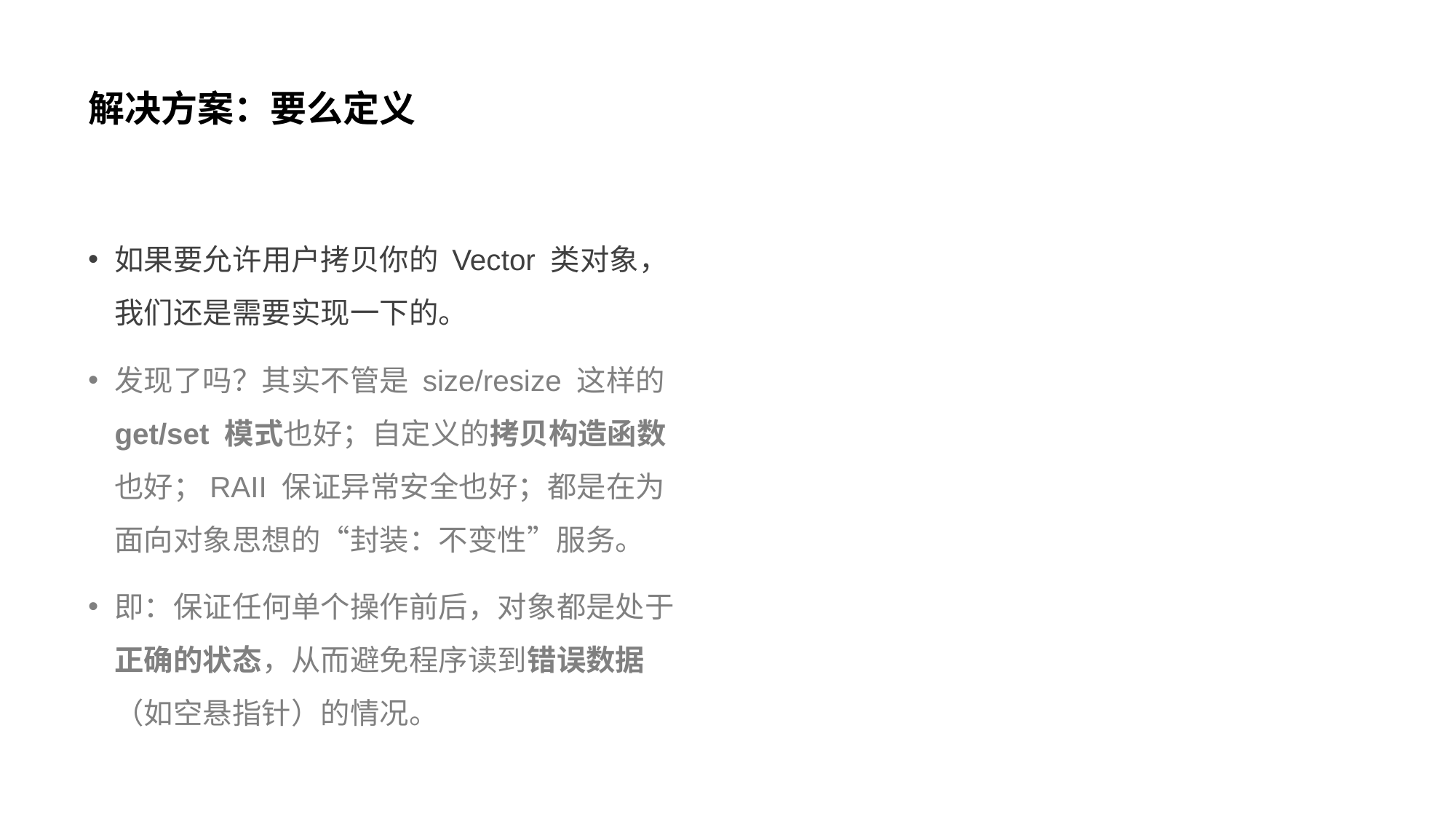

# 解决方案：要么定义
如果要允许用户拷贝你的 Vector 类对象，我们还是需要实现一下的。
发现了吗？其实不管是 size/resize 这样的 get/set 模式也好；自定义的拷贝构造函数也好；RAII 保证异常安全也好；都是在为面向对象思想的“封装：不变性”服务。
即：保证任何单个操作前后，对象都是处于正确的状态，从而避免程序读到错误数据（如空悬指针）的情况。